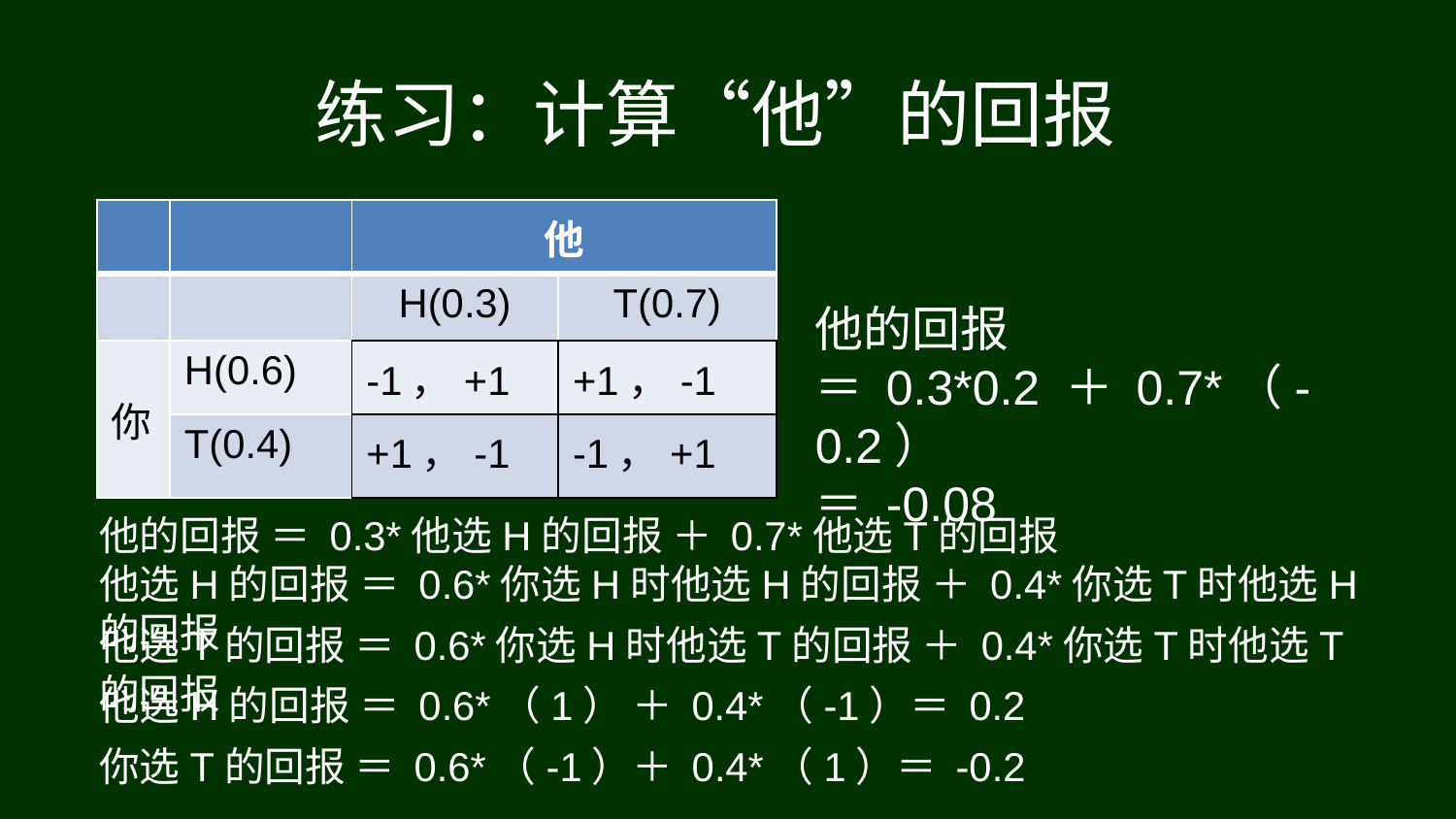

# 练习：计算“他”的回报
|  |  | 他 |  |
| --- | --- | --- | --- |
|  |  | H(0.3) | T(0.7) |
| 你 | H(0.6) | -1，+1 | +1，-1 |
|  | T(0.4) | +1，-1 | -1，+1 |
他的回报
＝ 0.3*0.2 ＋ 0.7*（-0.2）
＝ -0.08
他的回报 ＝ 0.3*他选H的回报 ＋ 0.7*他选T的回报
他选H的回报 ＝ 0.6*你选H时他选H的回报 ＋ 0.4*你选T时他选H的回报
他选T的回报 ＝ 0.6*你选H时他选T的回报 ＋ 0.4*你选T时他选T的回报
他选H的回报 ＝ 0.6*（1） ＋ 0.4*（-1）＝ 0.2
你选T的回报 ＝ 0.6*（-1）＋ 0.4*（1）＝ -0.2